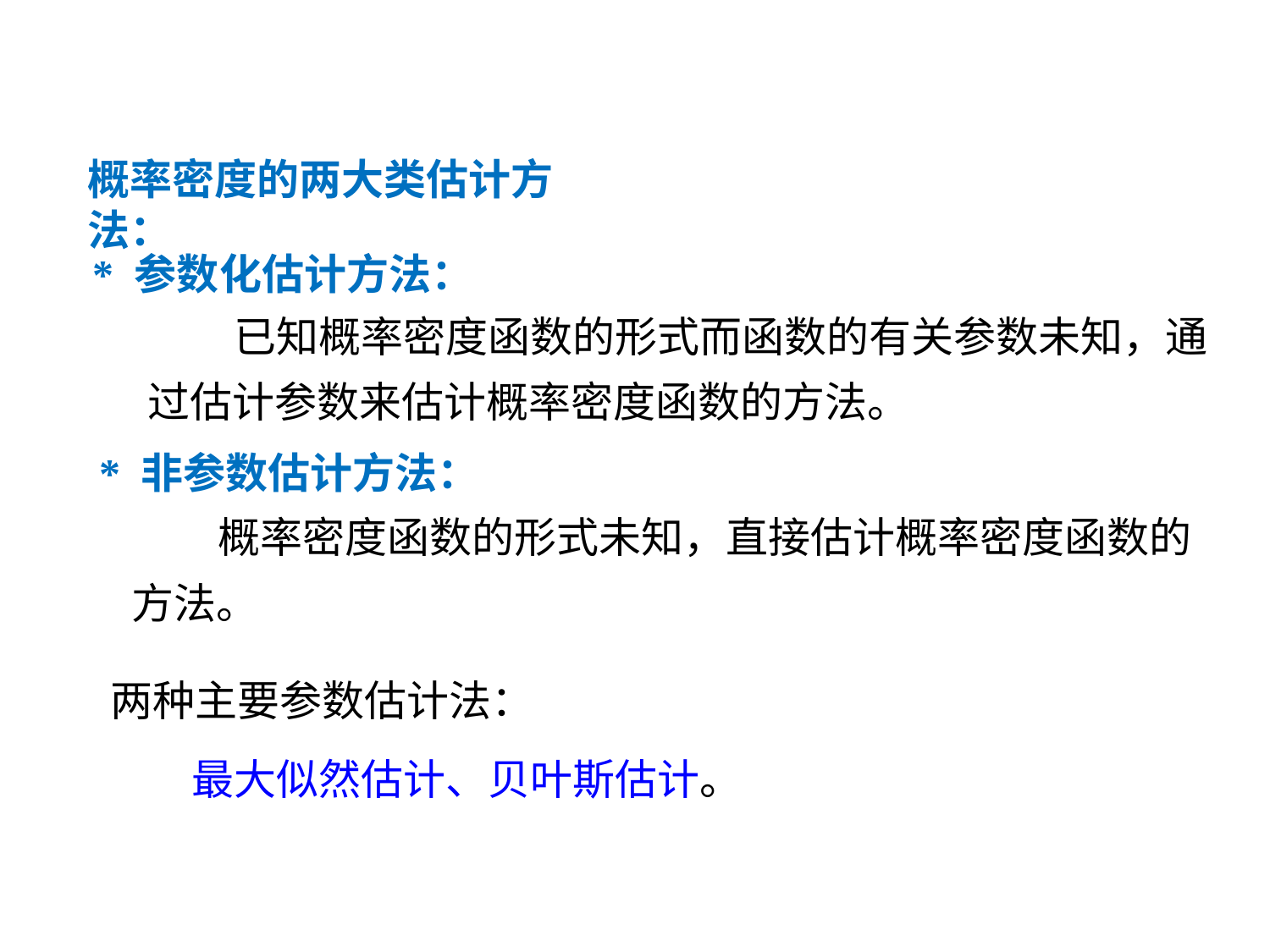

概率密度的两大类估计方法：
* 参数化估计方法：
        已知概率密度函数的形式而函数的有关参数未知，通
过估计参数来估计概率密度函数的方法。
* 非参数估计方法：
        概率密度函数的形式未知，直接估计概率密度函数的
方法。
两种主要参数估计法：
最大似然估计、贝叶斯估计。